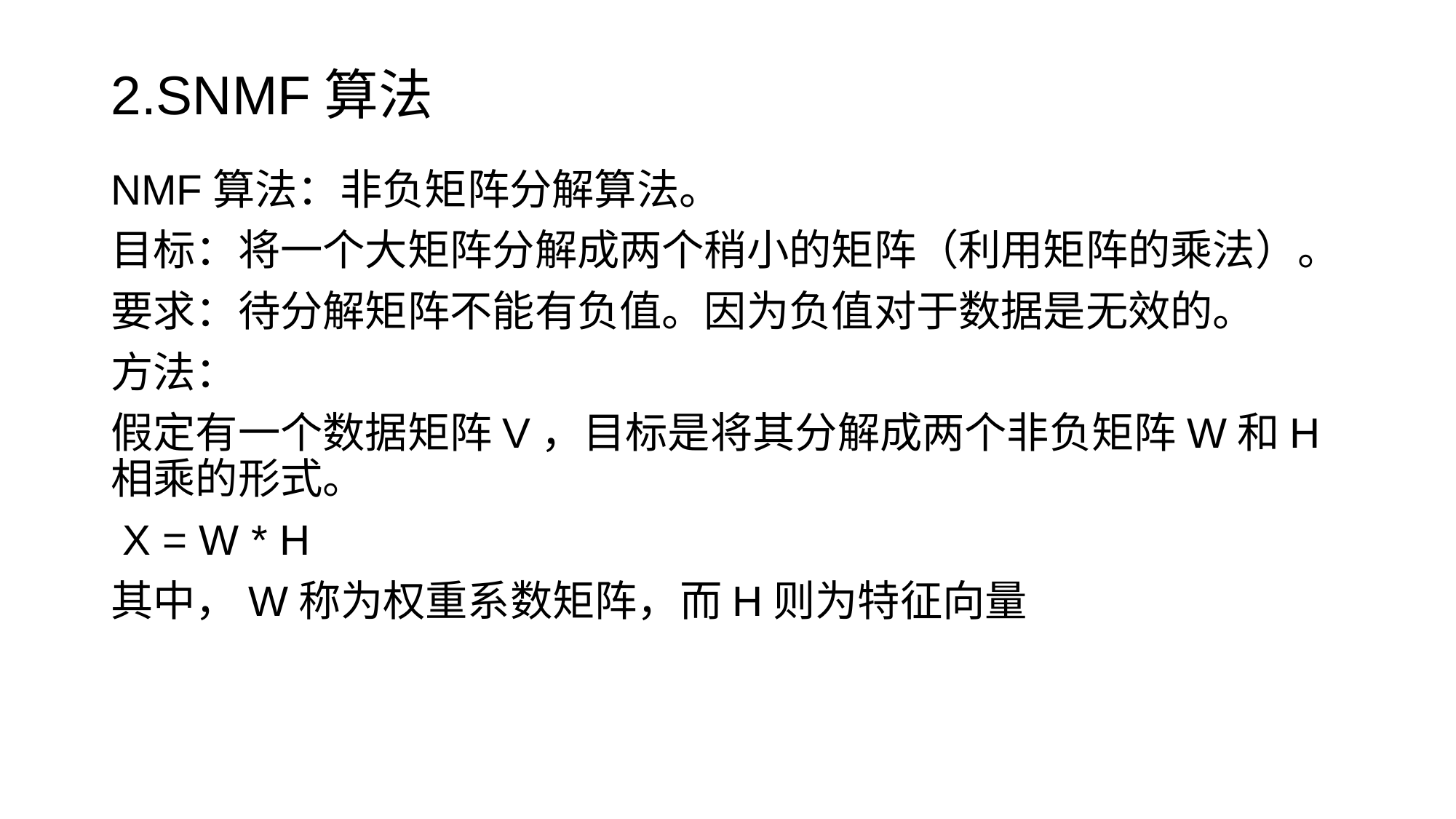

# 2.SNMF算法
NMF算法：非负矩阵分解算法。
目标：将一个大矩阵分解成两个稍小的矩阵（利用矩阵的乘法）。
要求：待分解矩阵不能有负值。因为负值对于数据是无效的。
方法：
假定有一个数据矩阵V，目标是将其分解成两个非负矩阵W和H相乘的形式。
 X = W * H
其中，W称为权重系数矩阵，而H则为特征向量